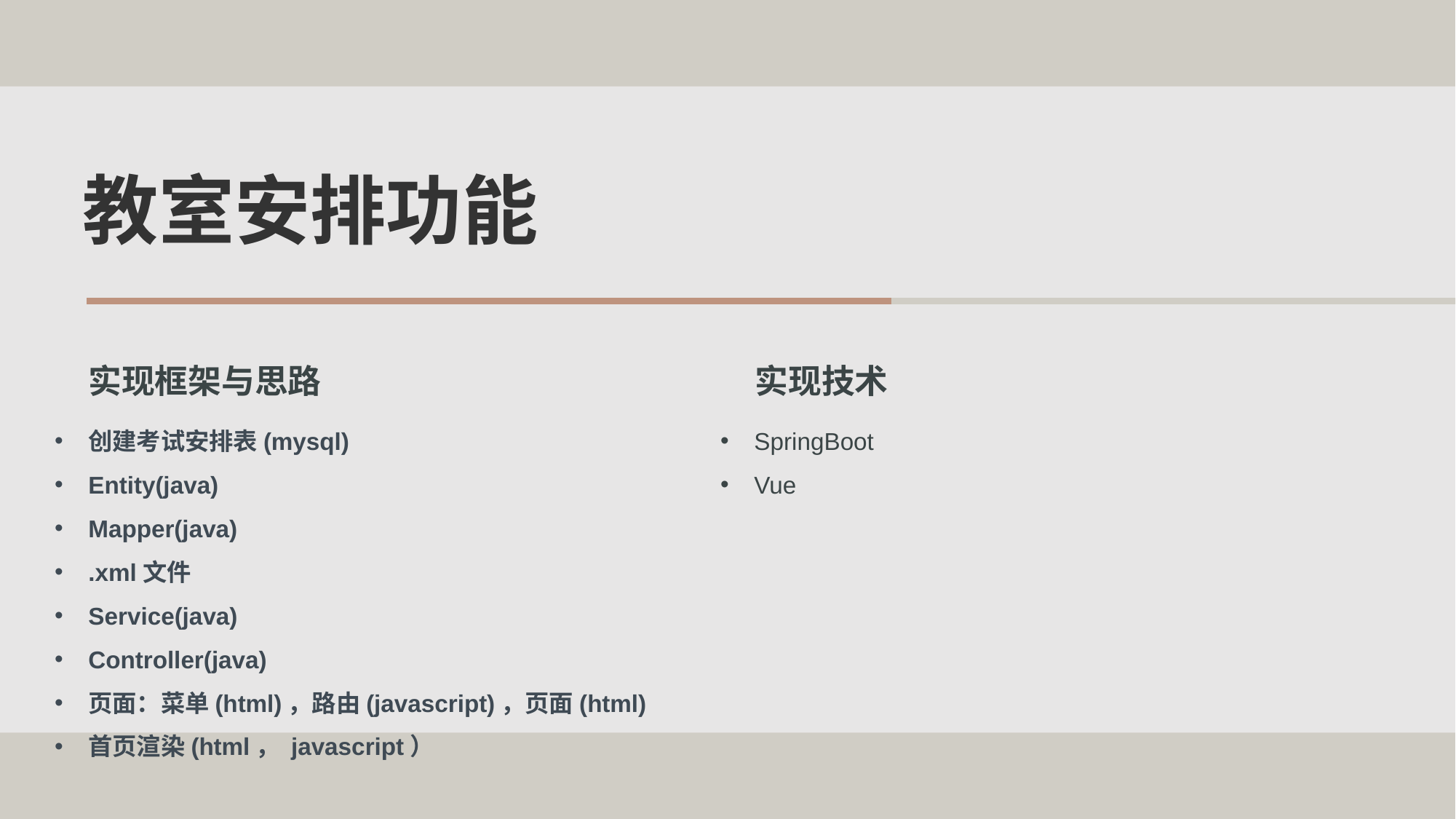

# 教室安排功能
实现框架与思路
实现技术
创建考试安排表(mysql)
Entity(java)
Mapper(java)
.xml文件
Service(java)
Controller(java)
页面：菜单(html)，路由(javascript)，页面(html)
首页渲染(html， javascript）

SpringBoot
Vue